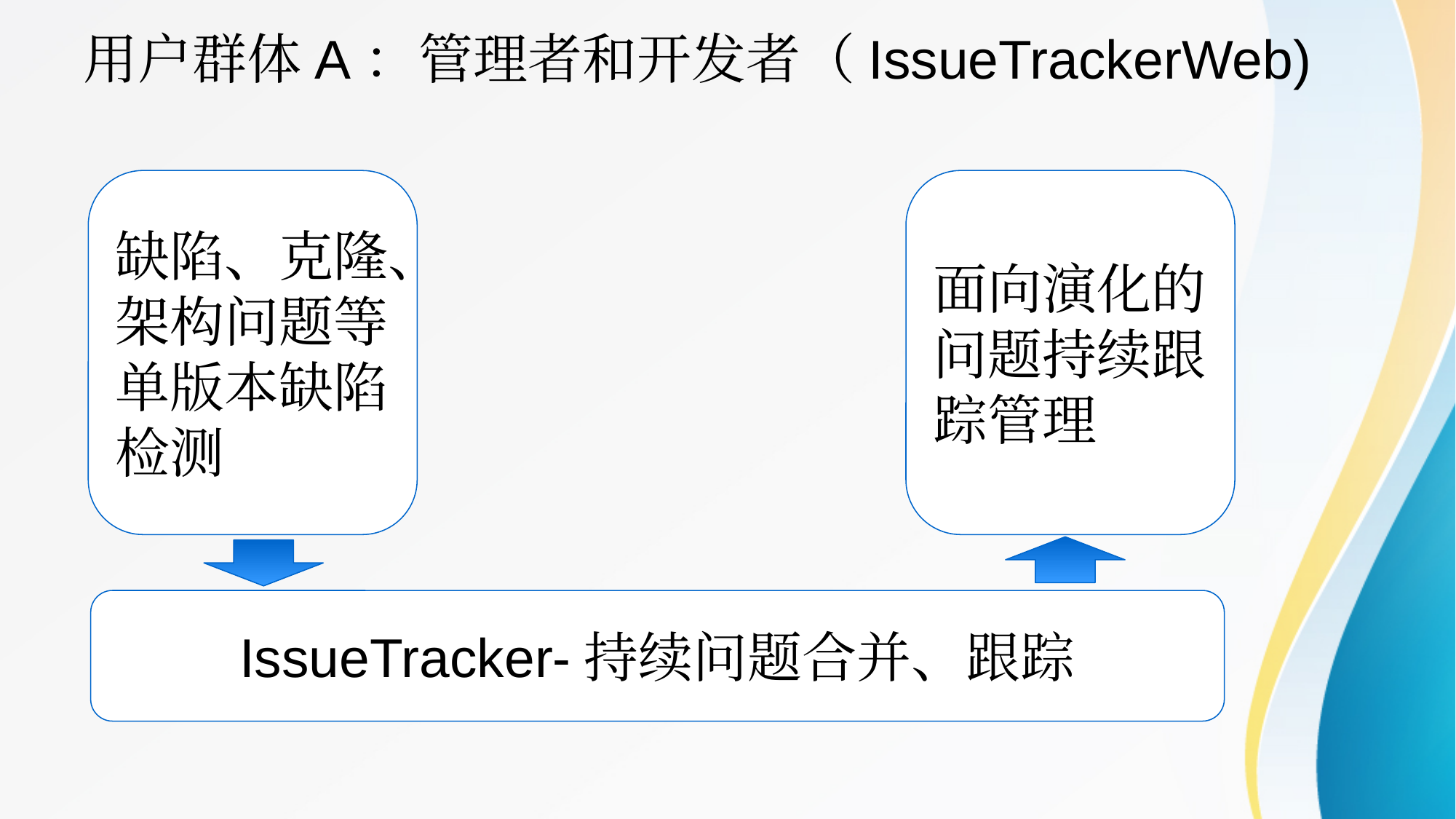

# 用户群体A：管理者和开发者（IssueTrackerWeb)
缺陷、克隆、架构问题等单版本缺陷检测
面向演化的问题持续跟踪管理

IssueTracker-持续问题合并、跟踪